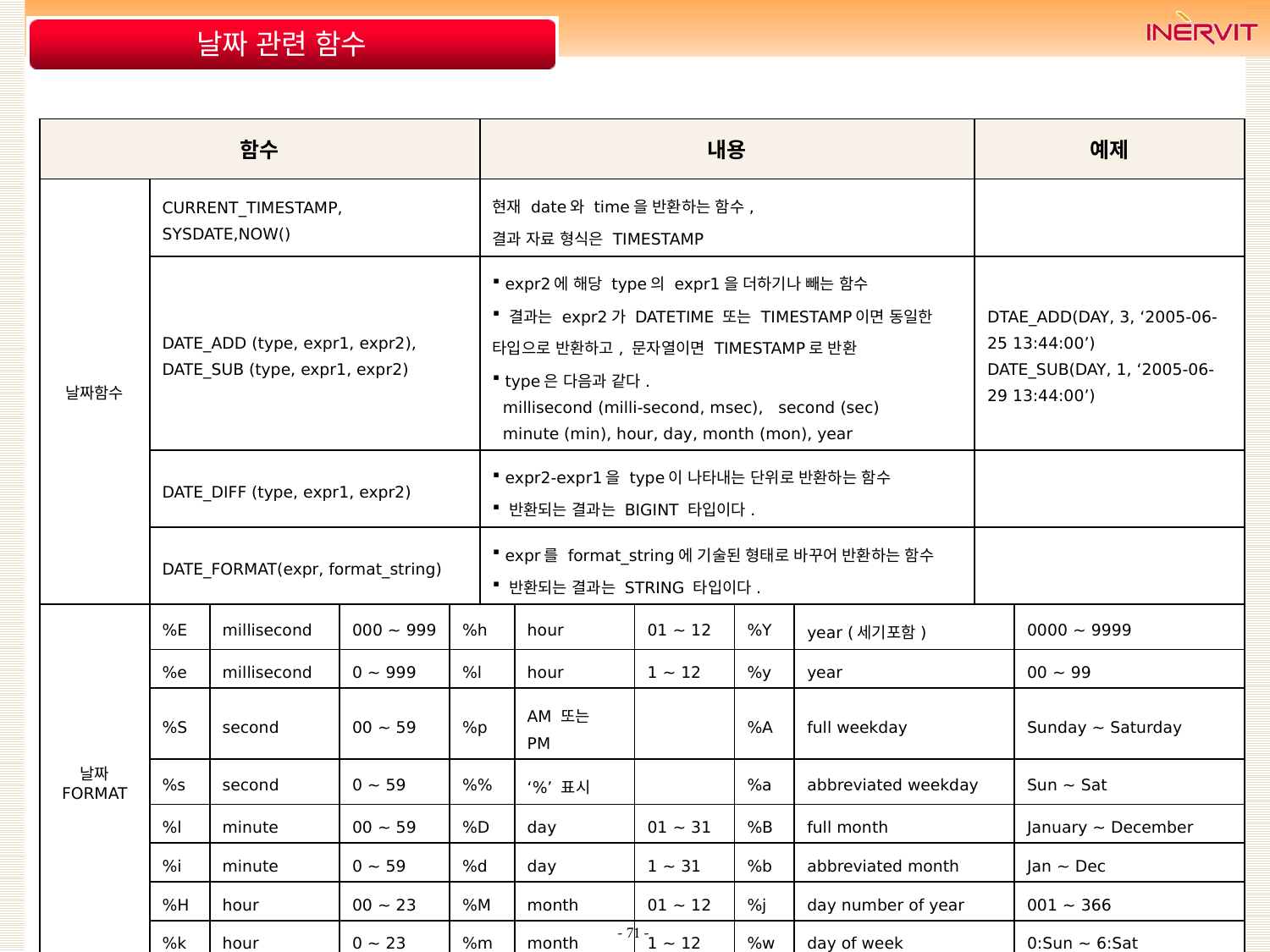

# 날짜 관련 함수
| 함수 |  |  |  |  | 내용 |  |  |  |  | 예제 |  |
| --- | --- | --- | --- | --- | --- | --- | --- | --- | --- | --- | --- |
| 날짜함수 | CURRENT\_TIMESTAMP, SYSDATE,NOW() |  |  |  | 현재 date와 time을 반환하는 함수, 결과 자료 형식은 TIMESTAMP |  |  |  |  |  |  |
|  | DATE\_ADD (type, expr1, expr2), DATE\_SUB (type, expr1, expr2) |  |  |  | expr2에 해당 type의 expr1을 더하기나 빼는 함수 결과는 expr2가 DATETIME 또는 TIMESTAMP이면 동일한 타입으로 반환하고, 문자열이면 TIMESTAMP로 반환 type은 다음과 같다. millisecond (milli-second, msec), second (sec) minute (min), hour, day, month (mon), year |  |  |  |  | DTAE\_ADD(DAY, 3, ‘2005-06-25 13:44:00’) DATE\_SUB(DAY, 1, ‘2005-06-29 13:44:00’) |  |
|  | DATE\_DIFF (type, expr1, expr2) |  |  |  | expr2-expr1을 type이 나타내는 단위로 반환하는 함수 반환되는 결과는 BIGINT 타입이다. |  |  |  |  |  |  |
|  | DATE\_FORMAT(expr, format\_string) |  |  |  | expr를 format\_string에 기술된 형태로 바꾸어 반환하는 함수 반환되는 결과는 STRING 타입이다. |  |  |  |  |  |  |
| 날짜 FORMAT | %E | millisecond | 000 ~ 999 | %h |  | hour | 01 ~ 12 | %Y | year (세기포함) |  | 0000 ~ 9999 |
|  | %e | millisecond | 0 ~ 999 | %l |  | hour | 1 ~ 12 | %y | year |  | 00 ~ 99 |
|  | %S | second | 00 ~ 59 | %p |  | AM 또는 PM |  | %A | full weekday |  | Sunday ~ Saturday |
|  | %s | second | 0 ~ 59 | %% |  | ‘%’ 표시 |  | %a | abbreviated weekday |  | Sun ~ Sat |
|  | %l | minute | 00 ~ 59 | %D |  | day | 01 ~ 31 | %B | full month |  | January ~ December |
|  | %i | minute | 0 ~ 59 | %d |  | day | 1 ~ 31 | %b | abbreviated month |  | Jan ~ Dec |
|  | %H | hour | 00 ~ 23 | %M |  | month | 01 ~ 12 | %j | day number of year |  | 001 ~ 366 |
|  | %k | hour | 0 ~ 23 | %m |  | month | 1 ~ 12 | %w | day of week |  | 0:Sun ~ 6:Sat |
- 71 -